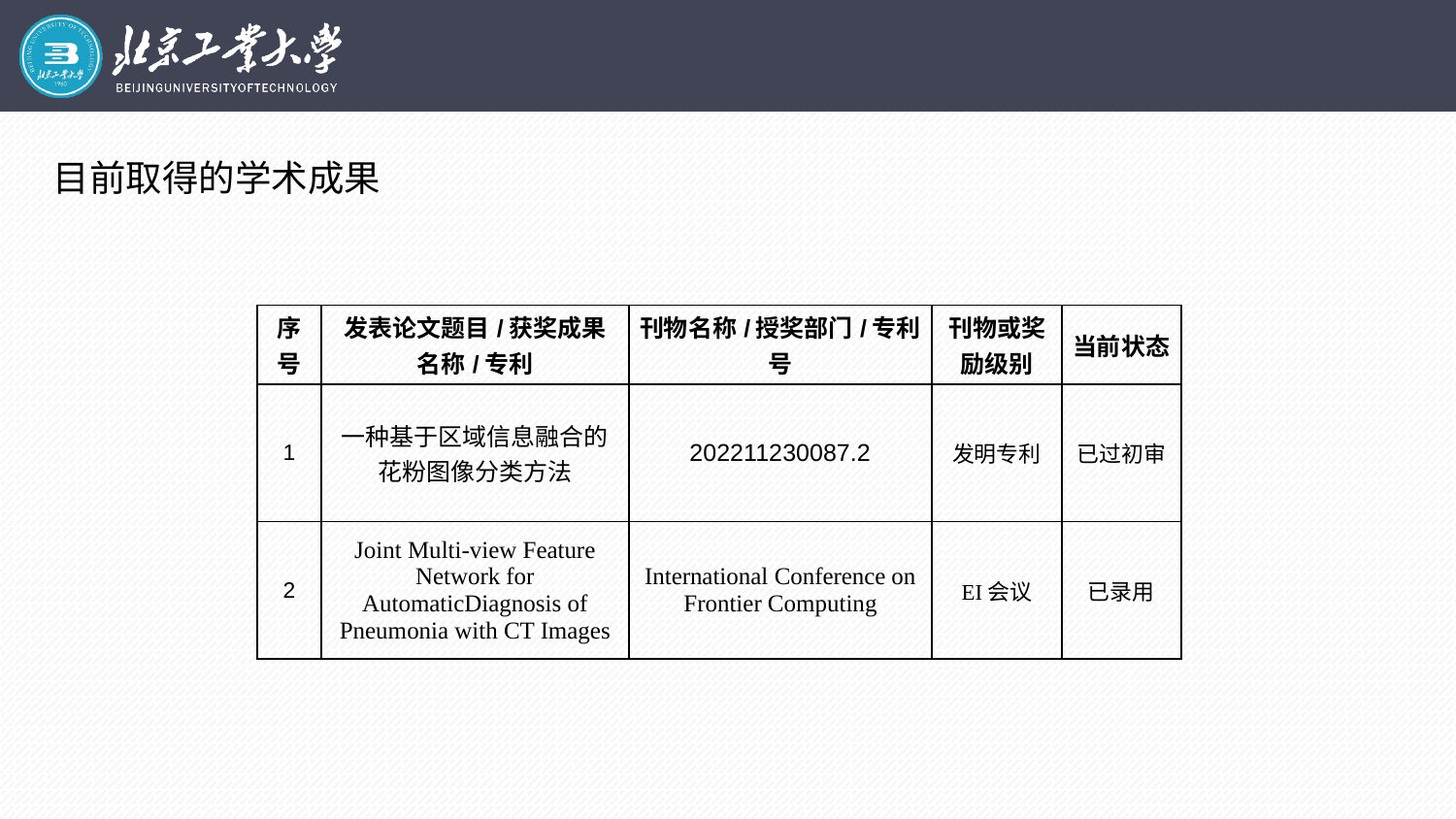

目前取得的学术成果
| 序号 | 发表论文题目/获奖成果名称/专利 | 刊物名称/授奖部门/专利号 | 刊物或奖励级别 | 当前状态 |
| --- | --- | --- | --- | --- |
| 1 | 一种基于区域信息融合的花粉图像分类方法 | 202211230087.2 | 发明专利 | 已过初审 |
| 2 | Joint Multi-view Feature Network for AutomaticDiagnosis of Pneumonia with CT Images | International Conference on Frontier Computing | EI会议 | 已录用 |